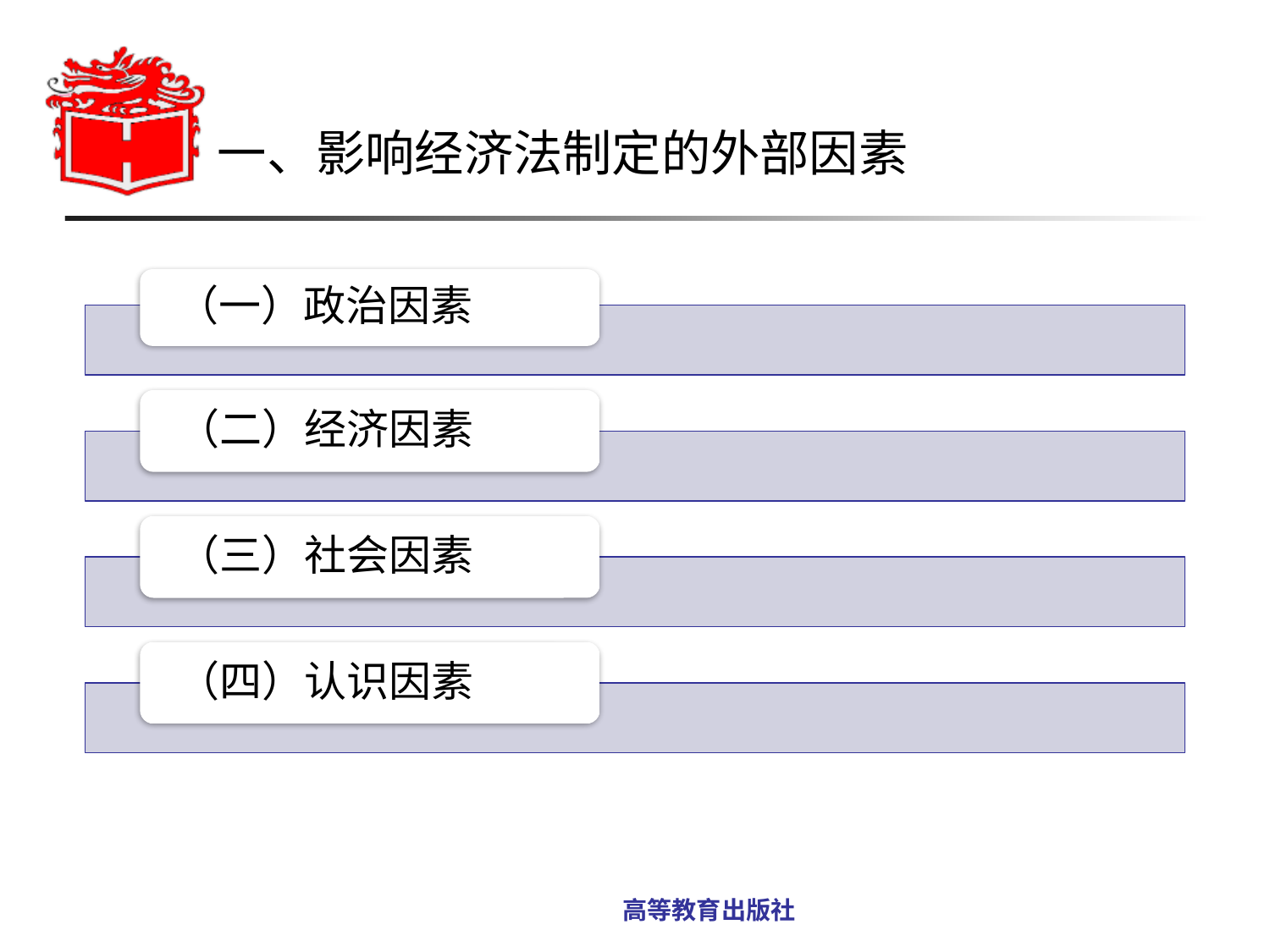

一、影响经济法制定的外部因素

（一）政治因素
（二）经济因素
（三）社会因素
（四）认识因素

高等教育出版社